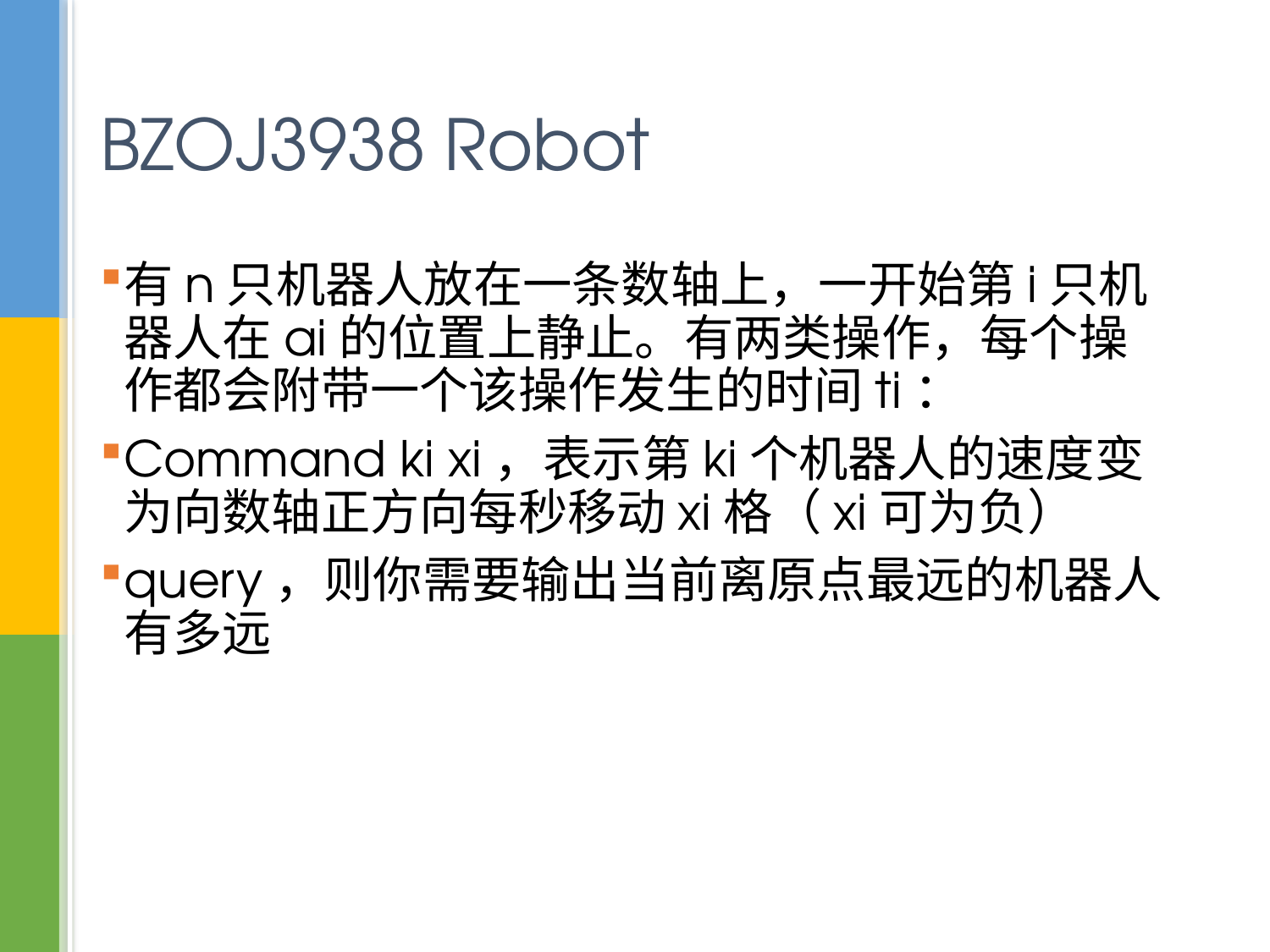

# BZOJ3938 Robot
有n只机器人放在一条数轴上，一开始第i只机器人在ai的位置上静止。有两类操作，每个操作都会附带一个该操作发生的时间ti：
Command ki xi，表示第ki个机器人的速度变为向数轴正方向每秒移动xi格（xi可为负）
query，则你需要输出当前离原点最远的机器人有多远